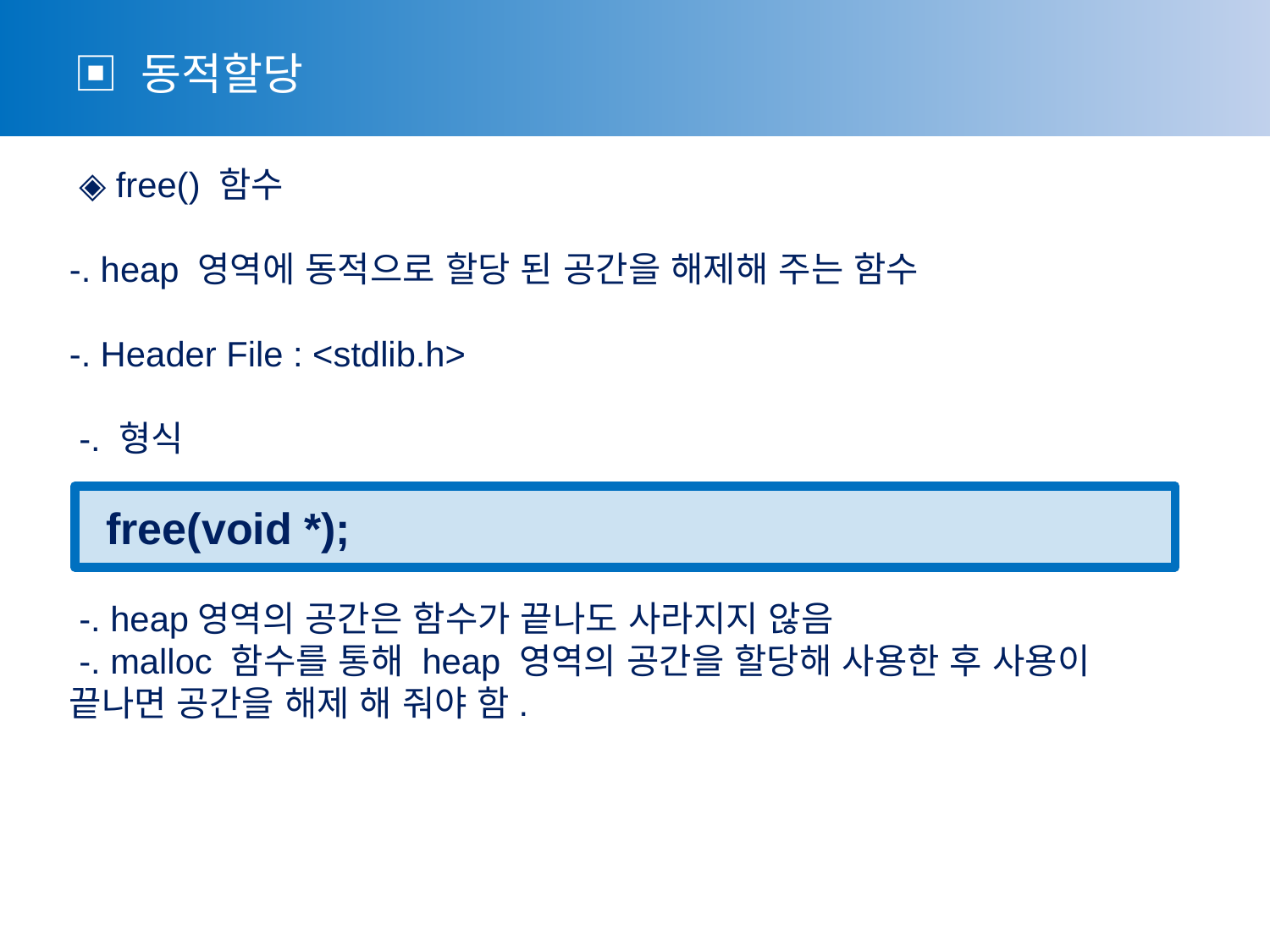

▣ 동적할당
 ◈ free() 함수

-. heap 영역에 동적으로 할당 된 공간을 해제해 주는 함수

-. Header File : <stdlib.h>

 -. 형식

   free(void *);

 -. heap영역의 공간은 함수가 끝나도 사라지지 않음
 -. malloc 함수를 통해 heap 영역의 공간을 할당해 사용한 후 사용이 끝나면 공간을 해제 해 줘야 함.